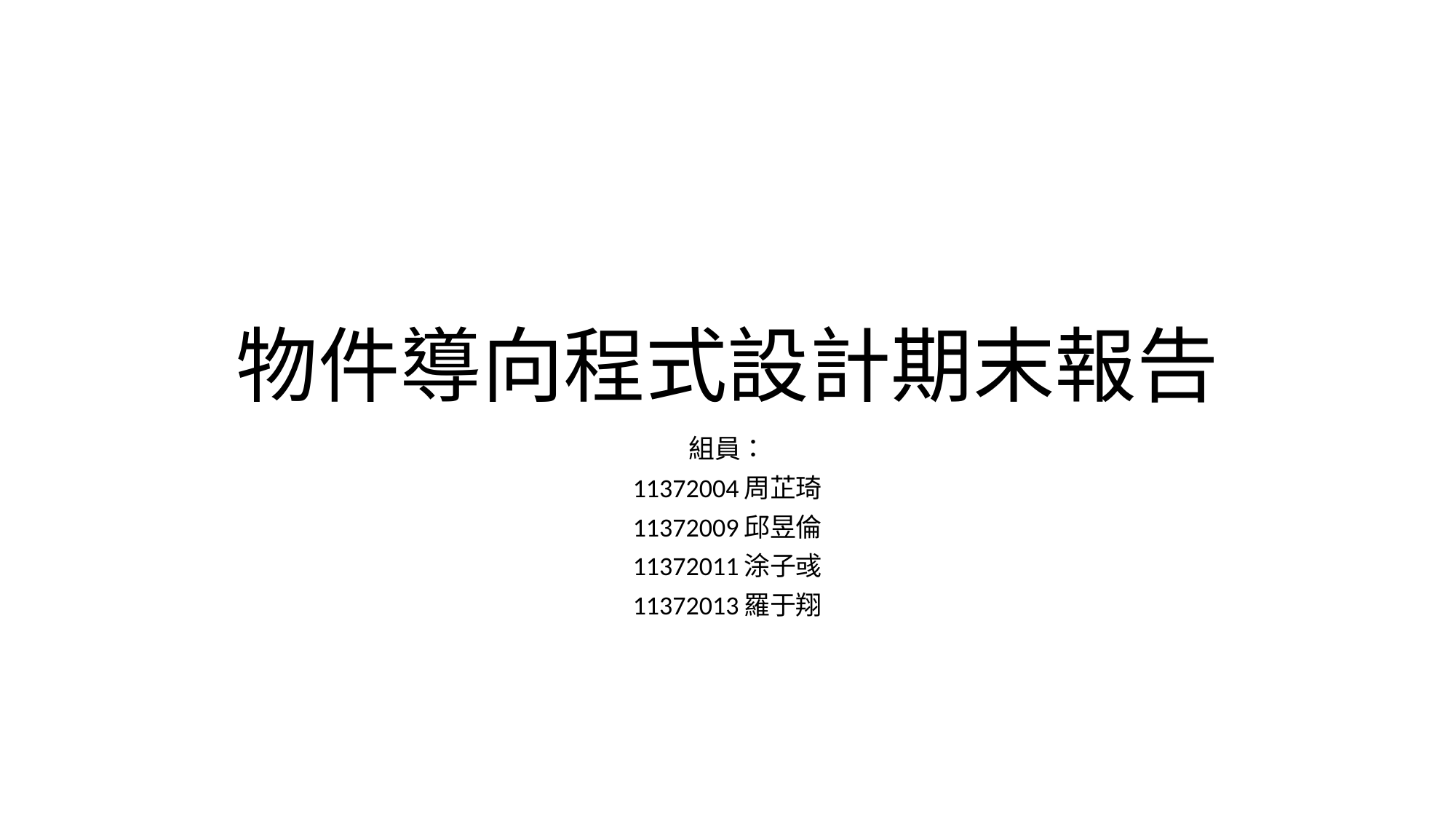

# 物件導向程式設計期末報告
組員：
11372004周芷琦
11372009邱昱倫
11372011涂子彧
11372013羅于翔